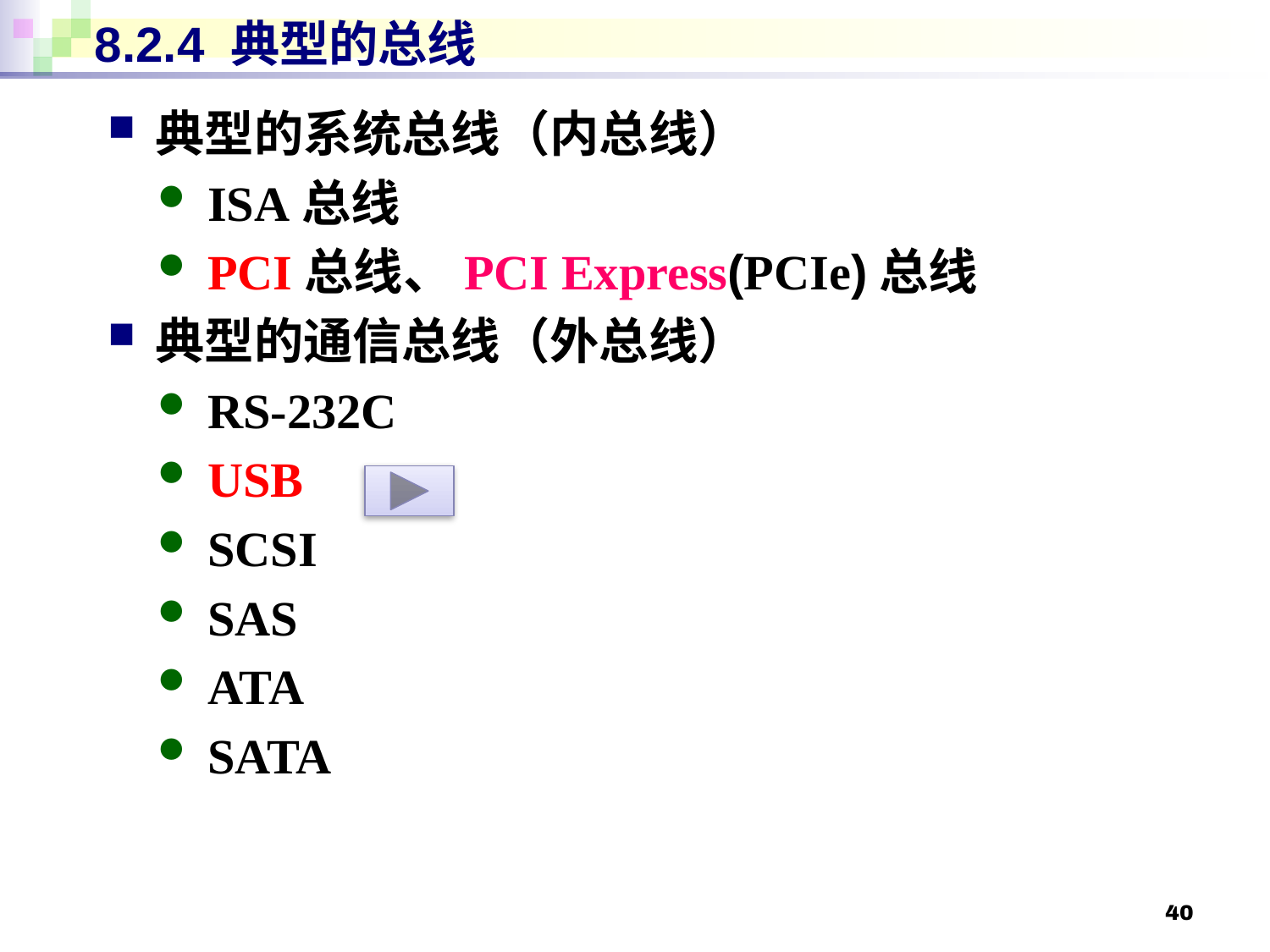

# 8.2.4 典型的总线
典型的系统总线（内总线）
ISA总线
PCI总线、PCI Express(PCIe)总线
典型的通信总线（外总线）
RS-232C
USB
SCSI
SAS
ATA
SATA

40